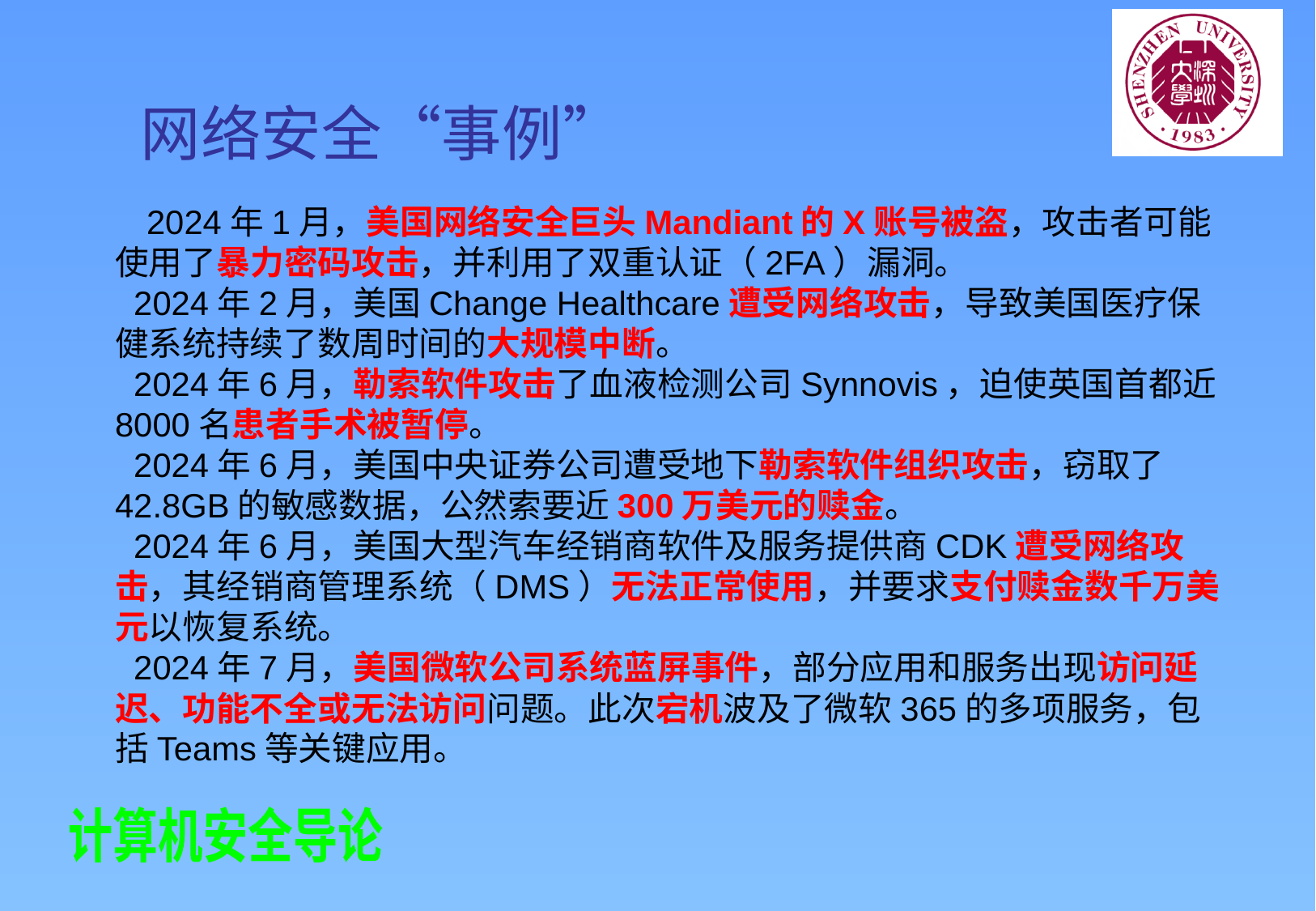

网络安全“事例”
   2024年1月，美国网络安全巨头Mandiant的X账号被盗，攻击者可能使用了暴力密码攻击，并利用了双重认证（2FA）漏洞。
  2024年2月，美国Change Healthcare遭受网络攻击，导致美国医疗保健系统持续了数周时间的大规模中断。
  2024年6月，勒索软件攻击了血液检测公司Synnovis，迫使英国首都近8000名患者手术被暂停。
  2024年6月，美国中央证券公司遭受地下勒索软件组织攻击，窃取了42.8GB的敏感数据，公然索要近300万美元的赎金。
  2024年6月，美国大型汽车经销商软件及服务提供商CDK遭受网络攻击，其经销商管理系统（DMS）无法正常使用，并要求支付赎金数千万美元以恢复系统。
  2024年7月，美国微软公司系统蓝屏事件，部分应用和服务出现访问延迟、功能不全或无法访问问题。此次宕机波及了微软365的多项服务，包括Teams等关键应用。